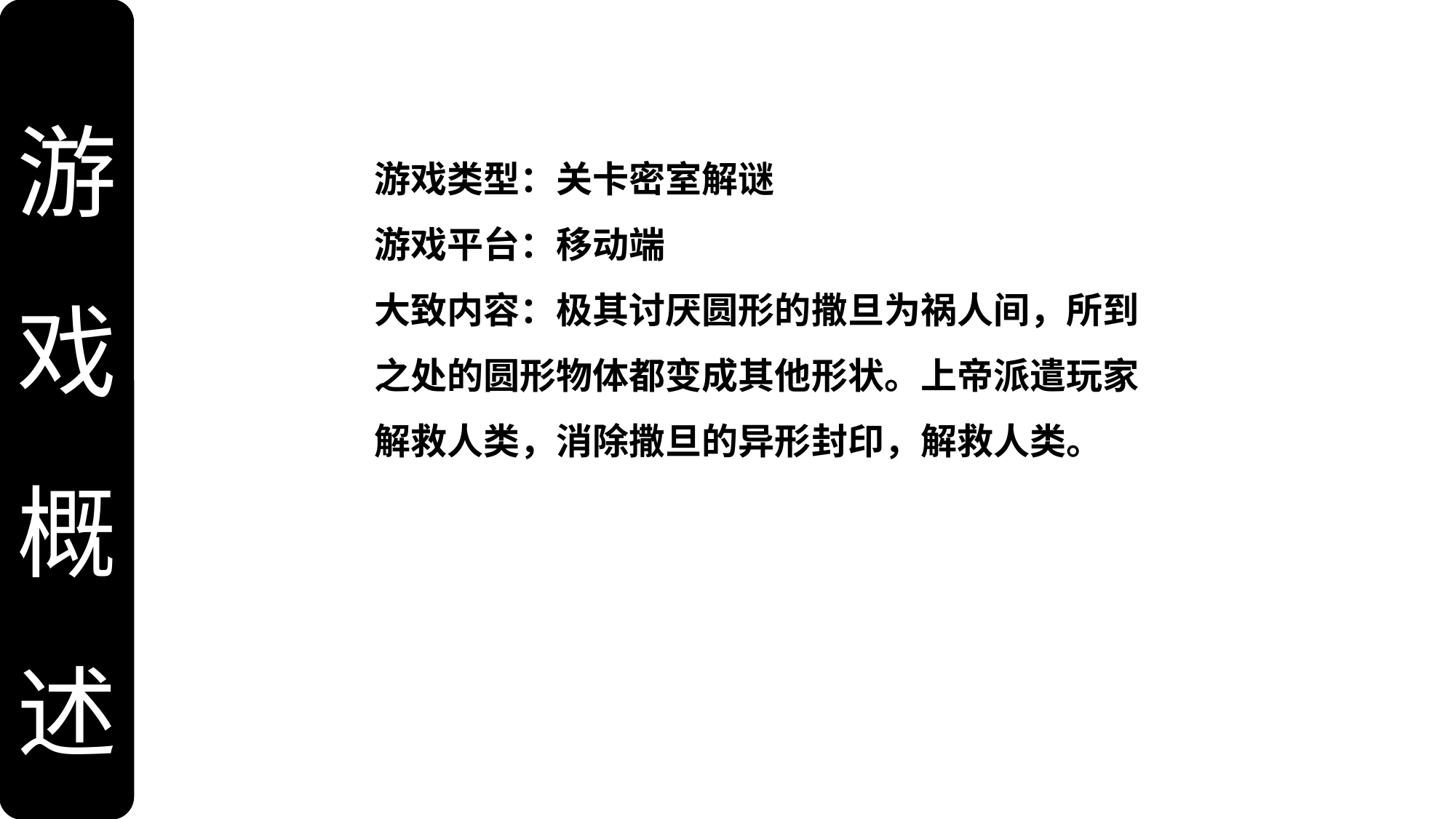

游
戏
概
述
游戏类型：关卡密室解谜
游戏平台：移动端
大致内容：极其讨厌圆形的撒旦为祸人间，所到之处的圆形物体都变成其他形状。上帝派遣玩家解救人类，消除撒旦的异形封印，解救人类。